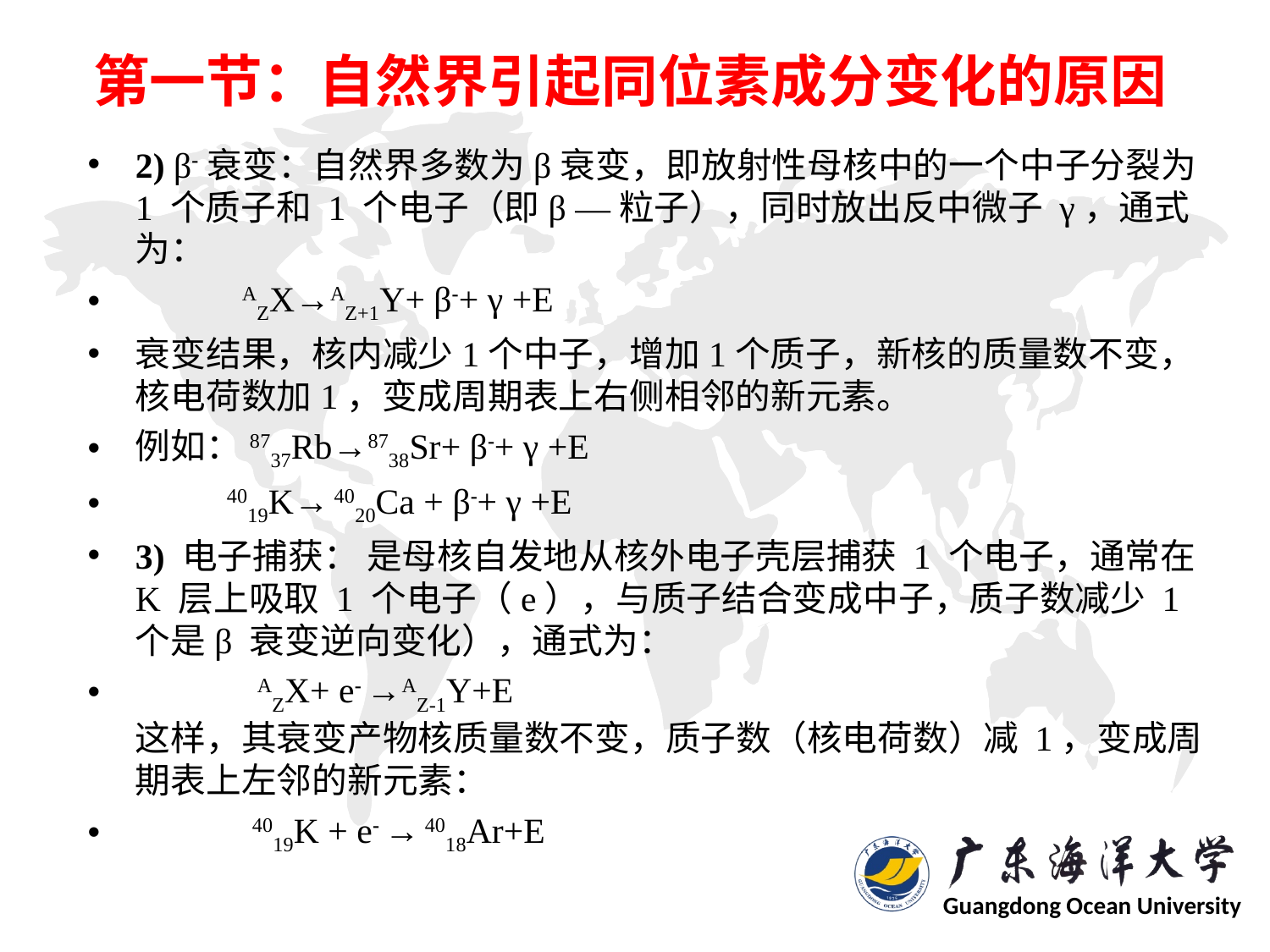

# 第一节：自然界引起同位素成分变化的原因
2) β-衰变：自然界多数为β衰变，即放射性母核中的一个中子分裂为 1 个质子和 1 个电子（即β —粒子），同时放出反中微子 γ，通式为：
                     AZX→AZ+1Y+ β-+ γ +E
衰变结果，核内减少1个中子，增加1个质子，新核的质量数不变，核电荷数加1，变成周期表上右侧相邻的新元素。
例如：8737Rb→8738Sr+ β-+ γ +E
                  4019K→ 4020Ca + β-+ γ +E
3) 电子捕获： 是母核自发地从核外电子壳层捕获 1 个电子，通常在 K 层上吸取 1 个电子（e），与质子结合变成中子，质子数减少 1 个是β 衰变逆向变化），通式为：
                        AZX+ e- →AZ-1Y+E
这样，其衰变产物核质量数不变，质子数（核电荷数）减 1，变成周期表上左邻的新元素：
                       4019K + e- → 4018Ar+E